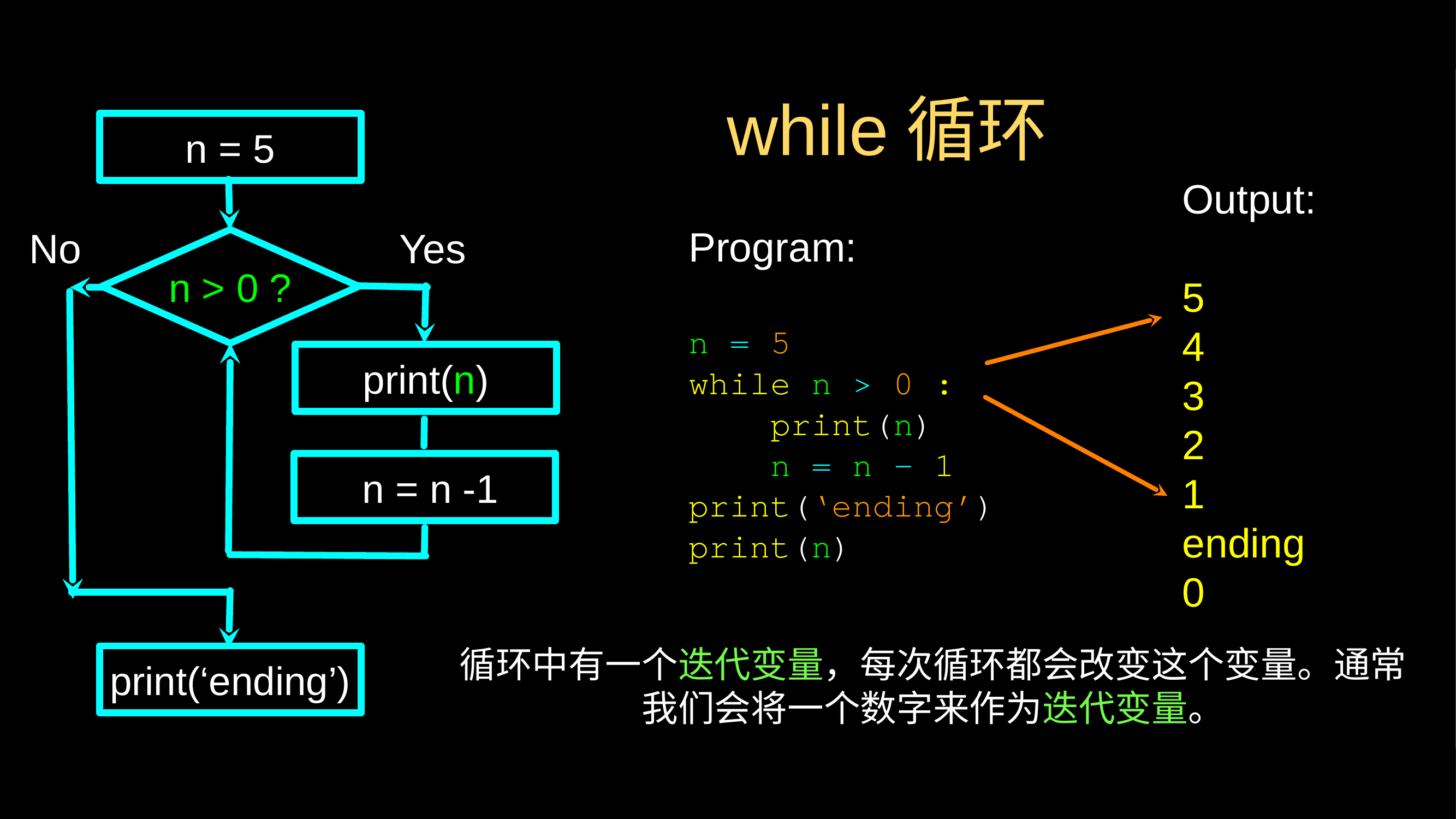

# while循环

n = 5

Output:

5
4
3
2
1
ending
0
Program:

n = 5
while n > 0 :
    print(n)
    n = n – 1
print(‘ending’)
print(n)
No
Yes

n > 0 ?

print(n)

 n = n -1

循环中有一个迭代变量，每次循环都会改变这个变量。通常我们会将一个数字来作为迭代变量。

print(‘ending’)